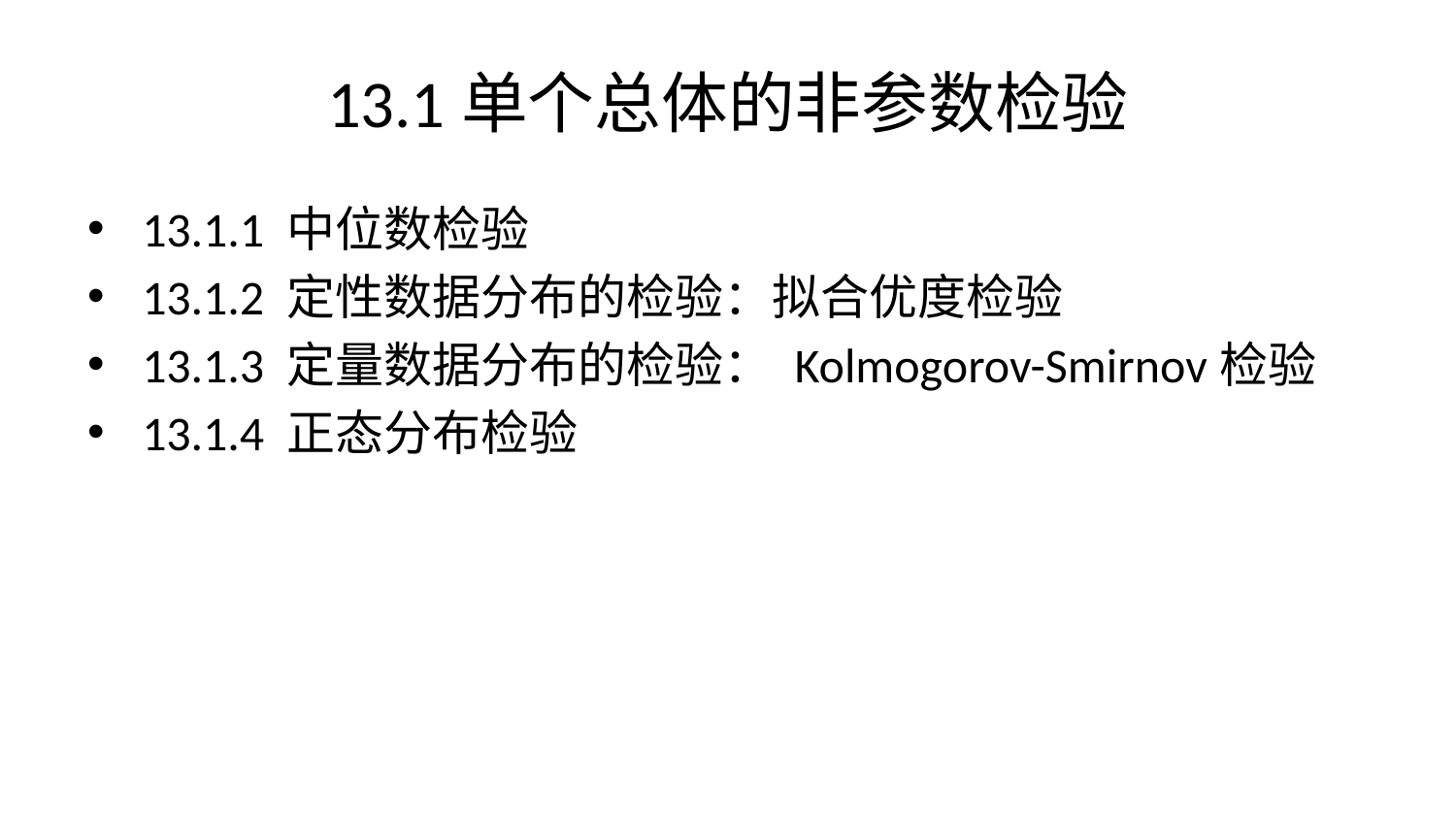

# 13.1单个总体的非参数检验
13.1.1 中位数检验
13.1.2 定性数据分布的检验：拟合优度检验
13.1.3 定量数据分布的检验： Kolmogorov-Smirnov检验
13.1.4 正态分布检验